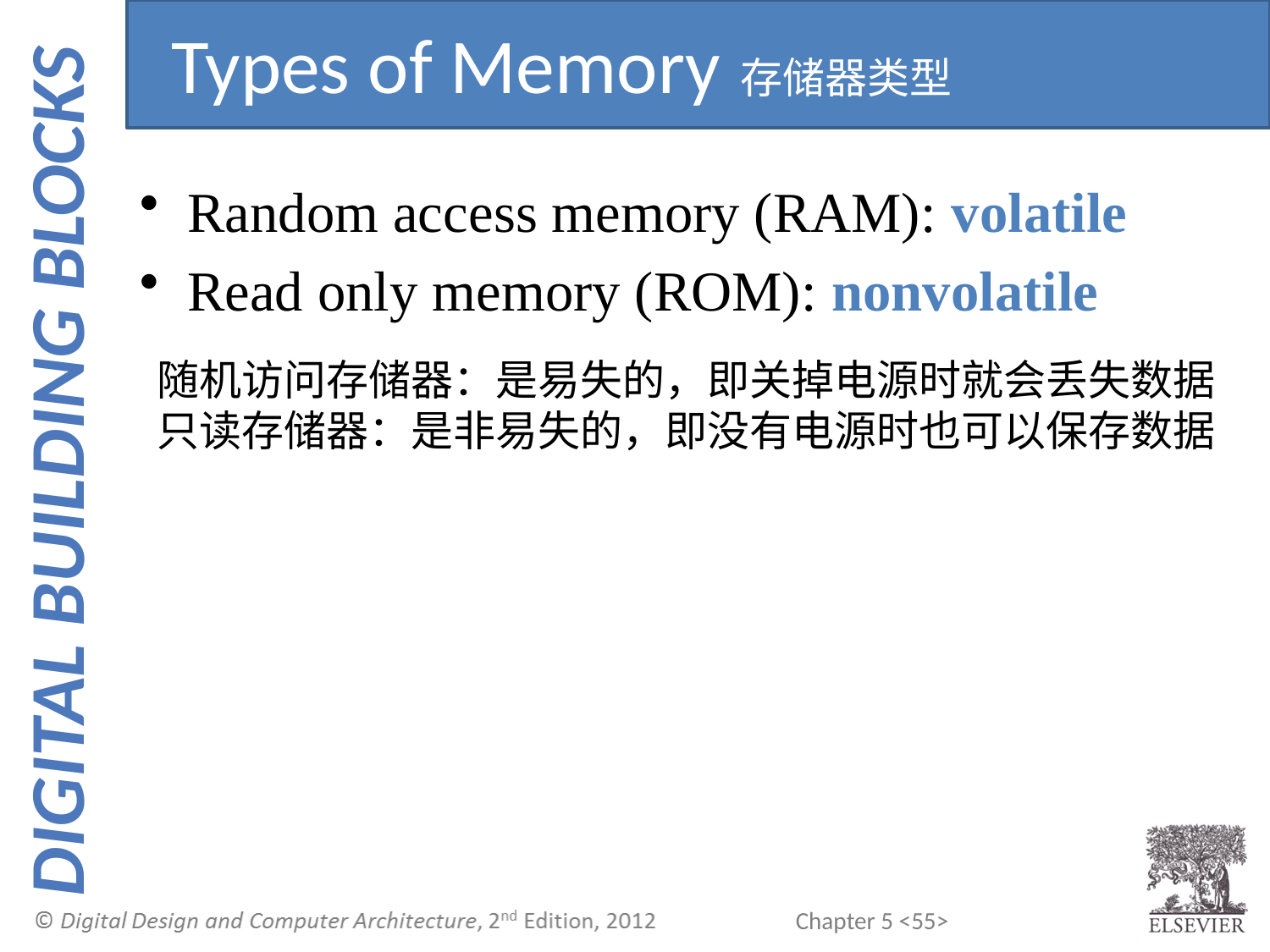

Types of Memory存储器类型

Random access memory (RAM): volatile
Read only memory (ROM): nonvolatile
随机访问存储器：是易失的，即关掉电源时就会丢失数据
只读存储器：是非易失的，即没有电源时也可以保存数据